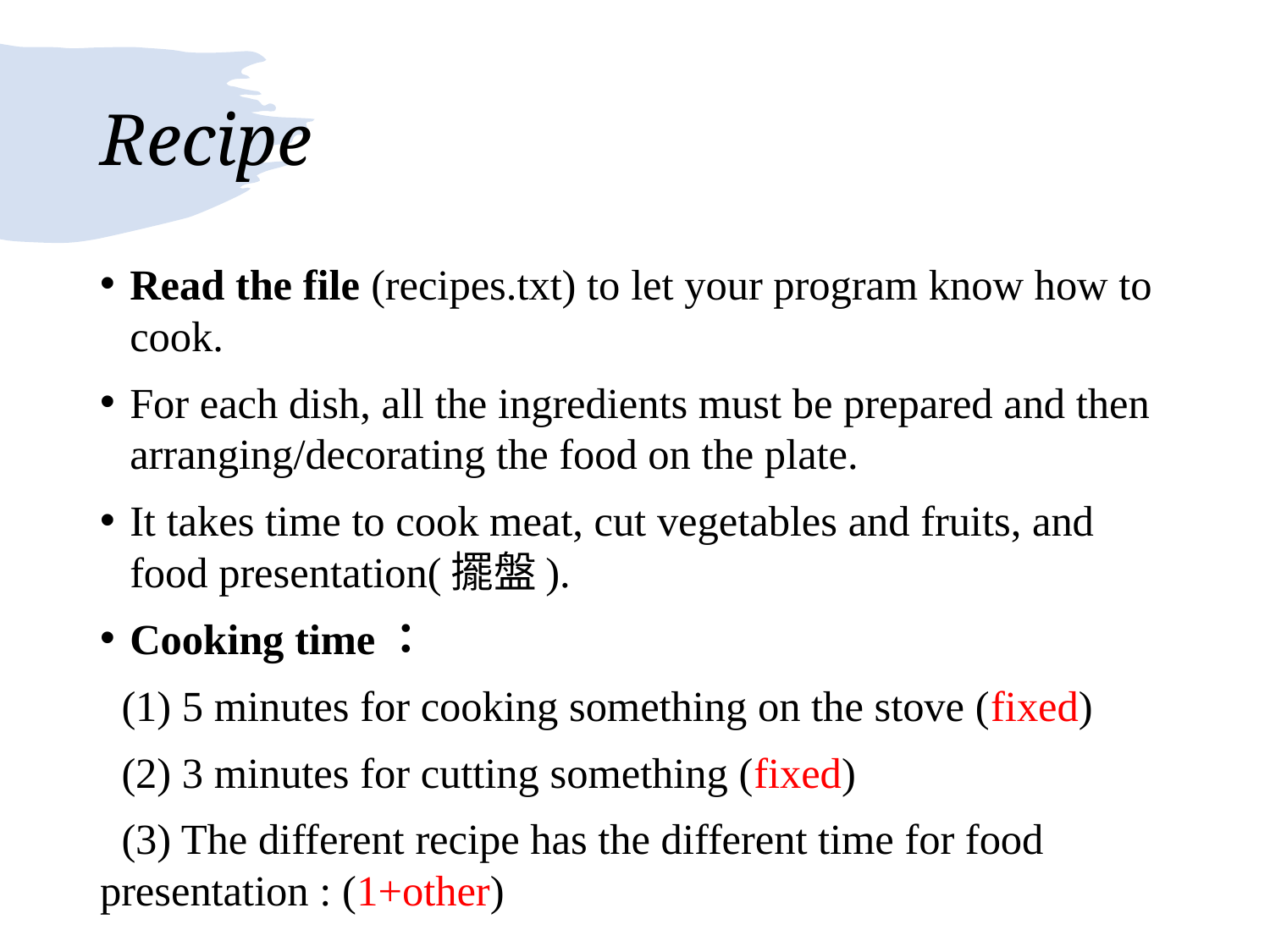

# Recipe
Read the file (recipes.txt) to let your program know how to cook.
For each dish, all the ingredients must be prepared and then arranging/decorating the food on the plate.
It takes time to cook meat, cut vegetables and fruits, and food presentation(擺盤).
Cooking time：
  (1) 5 minutes for cooking something on the stove (fixed)
  (2) 3 minutes for cutting something (fixed)
  (3) The different recipe has the different time for food presentation : (1+other)